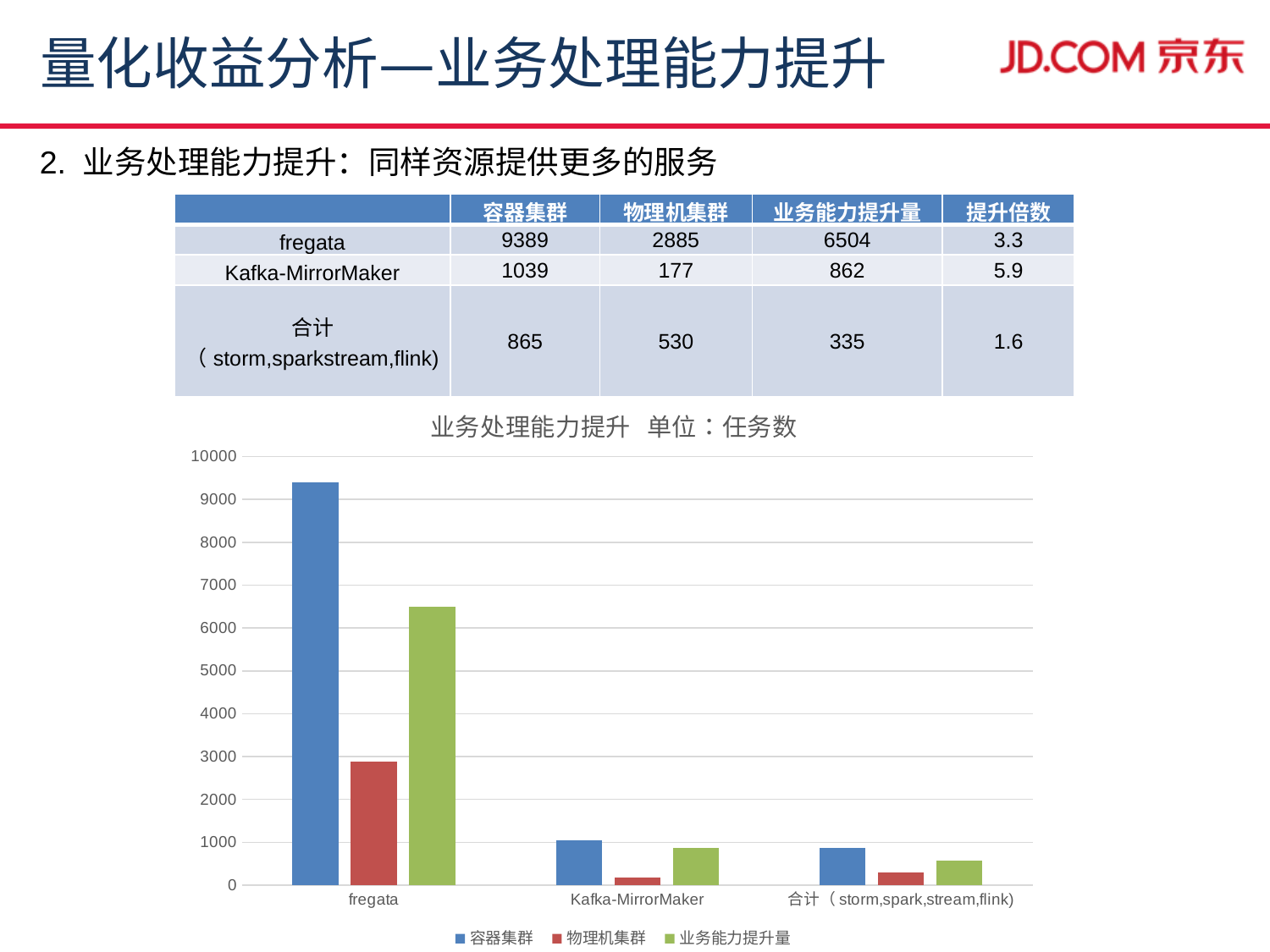

量化收益分析—业务处理能力提升
2. 业务处理能力提升：同样资源提供更多的服务
|  | 容器集群 | 物理机集群 | 业务能力提升量 | 提升倍数 |
| --- | --- | --- | --- | --- |
| fregata | 9389 | 2885 | 6504 | 3.3 |
| Kafka-MirrorMaker | 1039 | 177 | 862 | 5.9 |
| 合计（storm,sparkstream,flink) | 865 | 530 | 335 | 1.6 |

### Chart: 业务处理能力提升  单位：任务数

| Category | 容器集群 | 物理机集群 | 业务能力提升量 |
|---|---|---|---|
| fregata | 9389.0 | 2885.4837837837836 | 6503.516216216216 |
| Kafka-MirrorMaker | 1039.0 | 176.66666666666669 | 862.3333333333333 |
| 合计（storm,spark,stream,flink) | 865.0 | 294.0 | 571.0 |